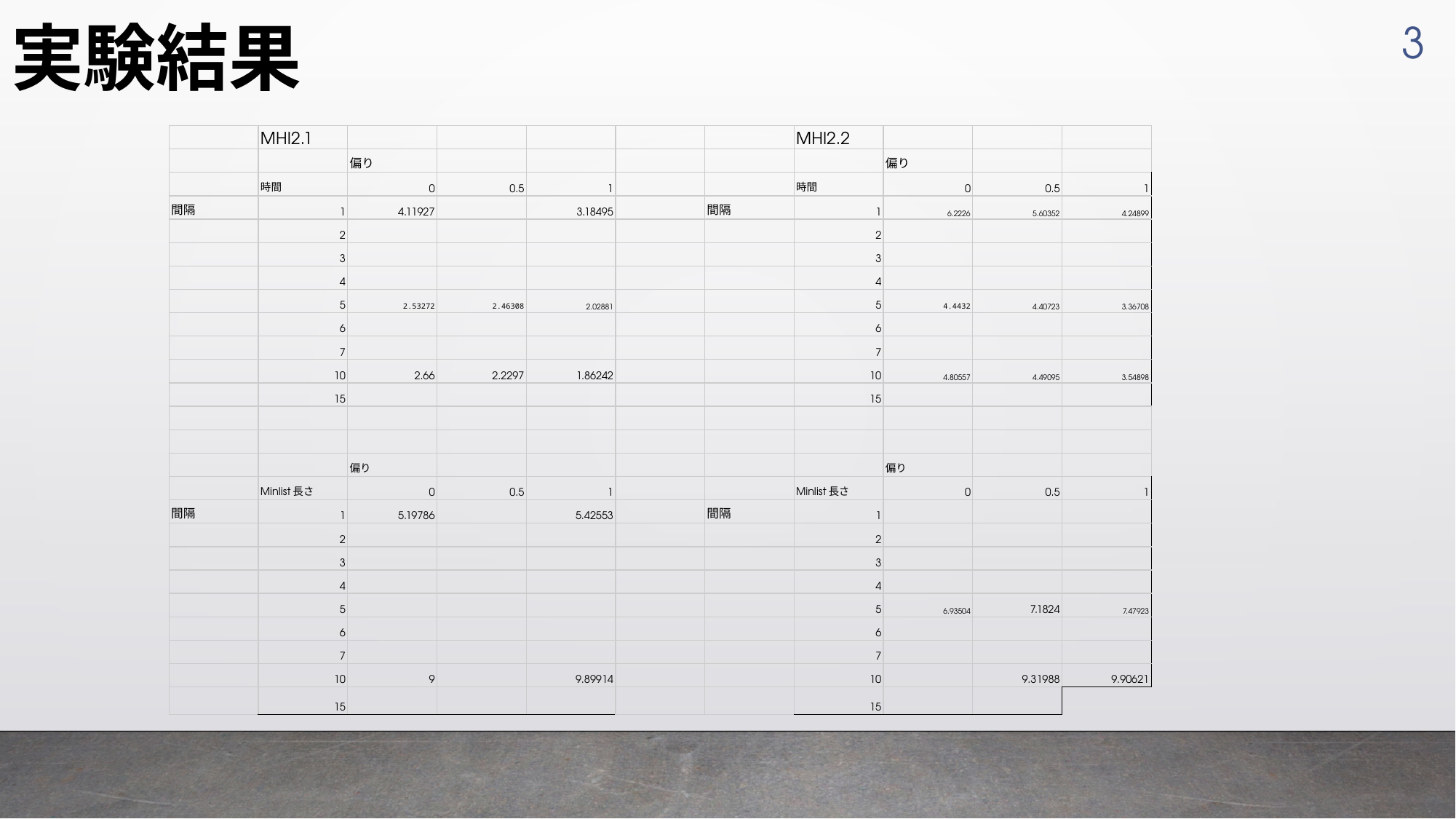

3
# 実験結果
|  | MHI2.1 |  |  |  |  |  | MHI2.2 |  |  |  |
| --- | --- | --- | --- | --- | --- | --- | --- | --- | --- | --- |
|  |  | 偏り |  |  |  |  |  | 偏り |  |  |
|  | 時間 | 0 | 0.5 | 1 |  |  | 時間 | 0 | 0.5 | 1 |
| 間隔 | 1 | 4.11927 |  | 3.18495 |  | 間隔 | 1 | 6.2226 | 5.60352 | 4.24899 |
|  | 2 |  |  |  |  |  | 2 |  |  |  |
|  | 3 |  |  |  |  |  | 3 |  |  |  |
|  | 4 |  |  |  |  |  | 4 |  |  |  |
|  | 5 | 2.53272 | 2.46308 | 2.02881 |  |  | 5 | 4.4432 | 4.40723 | 3.36708 |
|  | 6 |  |  |  |  |  | 6 |  |  |  |
|  | 7 |  |  |  |  |  | 7 |  |  |  |
|  | 10 | 2.66 | 2.2297 | 1.86242 |  |  | 10 | 4.80557 | 4.49095 | 3.54898 |
|  | 15 |  |  |  |  |  | 15 |  |  |  |
|  |  |  |  |  |  |  |  |  |  |  |
|  |  |  |  |  |  |  |  |  |  |  |
|  |  | 偏り |  |  |  |  |  | 偏り |  |  |
|  | Minlist長さ | 0 | 0.5 | 1 |  |  | Minlist長さ | 0 | 0.5 | 1 |
| 間隔 | 1 | 5.19786 |  | 5.42553 |  | 間隔 | 1 |  |  |  |
|  | 2 |  |  |  |  |  | 2 |  |  |  |
|  | 3 |  |  |  |  |  | 3 |  |  |  |
|  | 4 |  |  |  |  |  | 4 |  |  |  |
|  | 5 |  |  |  |  |  | 5 | 6.93504 | 7.1824 | 7.47923 |
|  | 6 |  |  |  |  |  | 6 |  |  |  |
|  | 7 |  |  |  |  |  | 7 |  |  |  |
|  | 10 | 9 |  | 9.89914 |  |  | 10 |  | 9.31988 | 9.90621 |
|  | 15 |  |  |  |  |  | 15 |  |  |  |